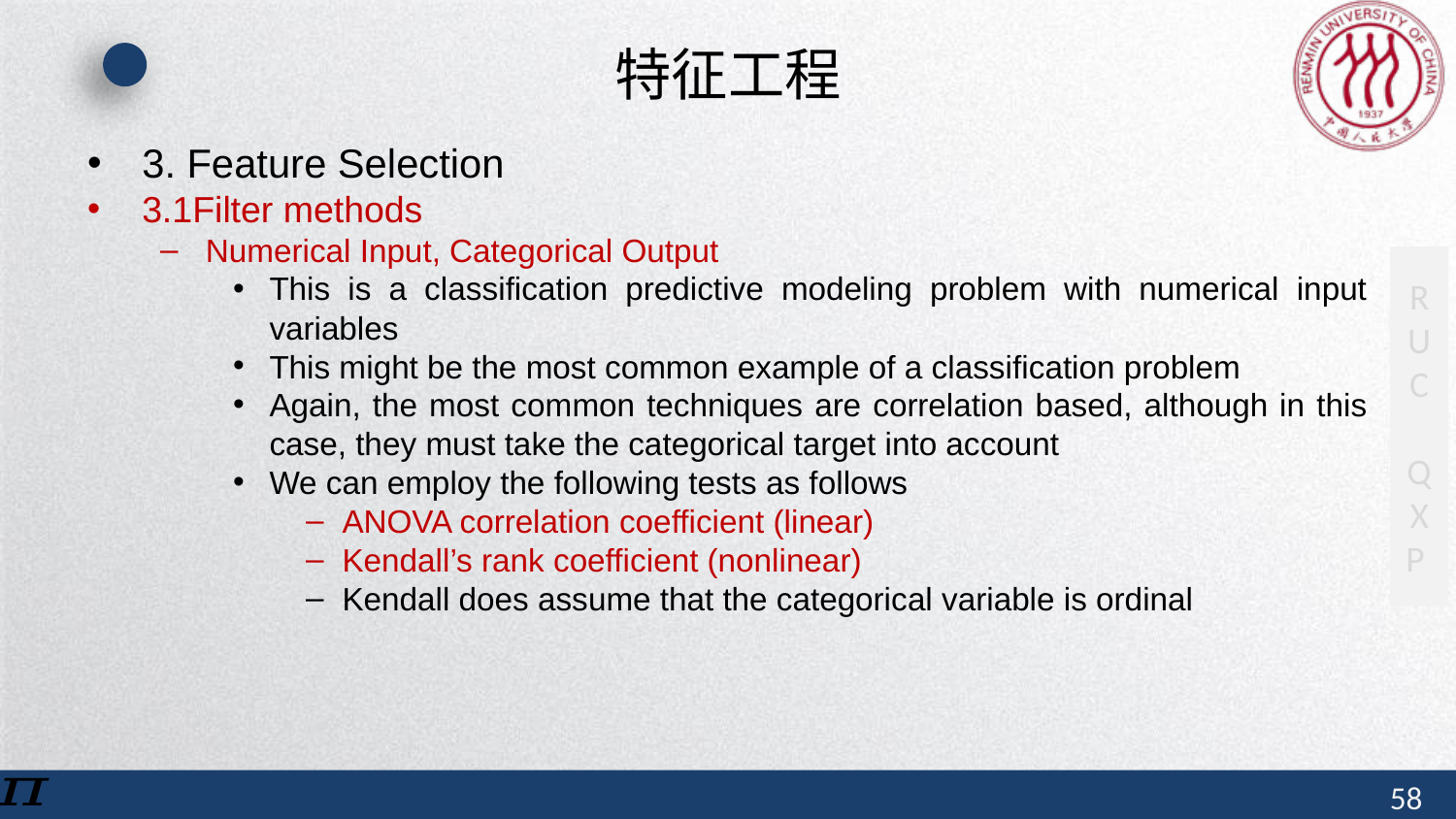

# 特征工程
3. Feature Selection
3.1Filter methods
Numerical Input, Categorical Output
This is a classification predictive modeling problem with numerical input variables
This might be the most common example of a classification problem
Again, the most common techniques are correlation based, although in this case, they must take the categorical target into account
We can employ the following tests as follows
ANOVA correlation coefficient (linear)
Kendall’s rank coefficient (nonlinear)
Kendall does assume that the categorical variable is ordinal